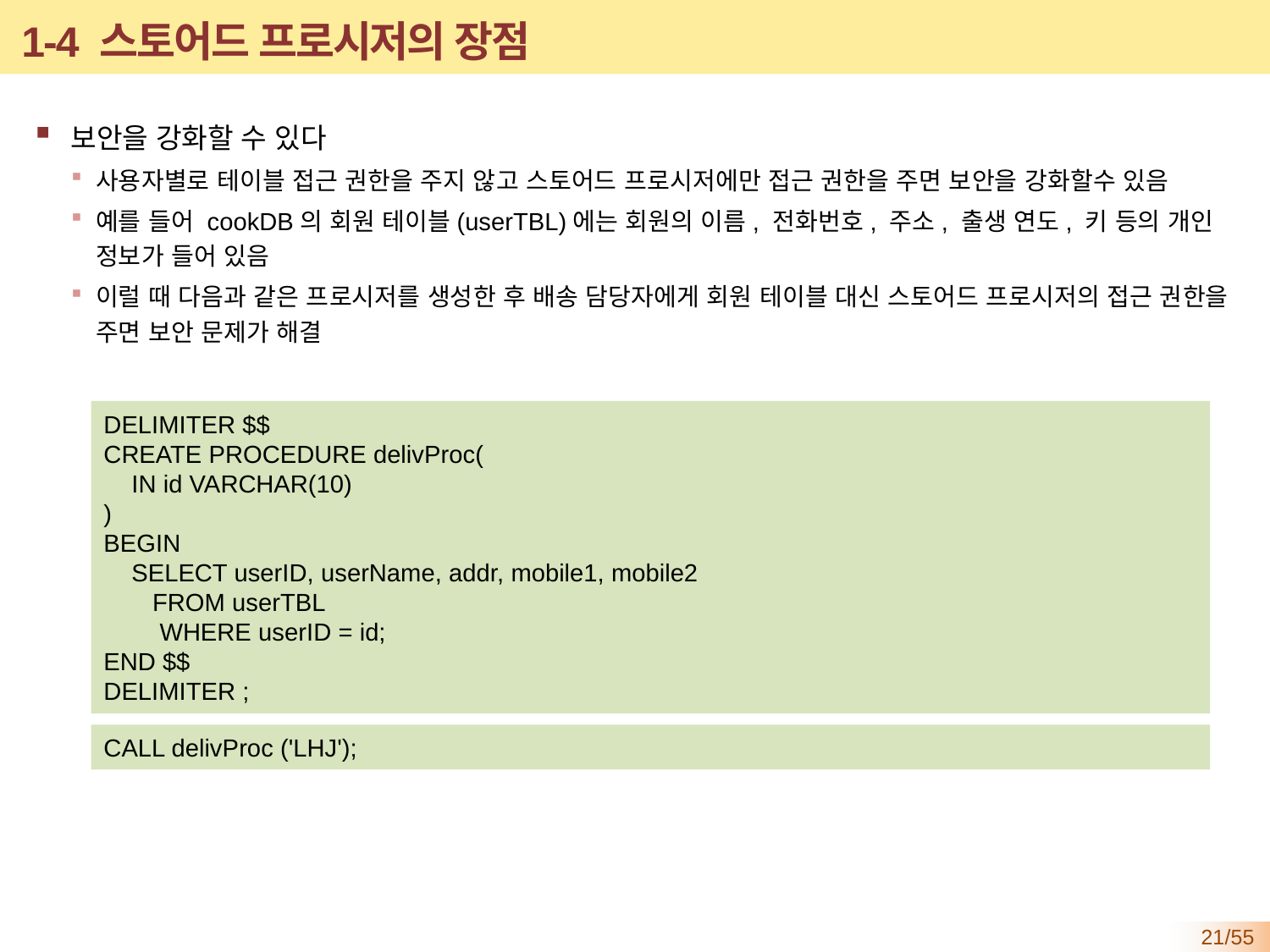

# 1-4 스토어드 프로시저의 장점
보안을 강화할 수 있다
사용자별로 테이블 접근 권한을 주지 않고 스토어드 프로시저에만 접근 권한을 주면 보안을 강화할수 있음
예를 들어 cookDB의 회원 테이블(userTBL)에는 회원의 이름, 전화번호, 주소, 출생 연도, 키 등의 개인 정보가 들어 있음
이럴 때 다음과 같은 프로시저를 생성한 후 배송 담당자에게 회원 테이블 대신 스토어드 프로시저의 접근 권한을 주면 보안 문제가 해결
DELIMITER $$
CREATE PROCEDURE delivProc(
    IN id VARCHAR(10)
)
BEGIN
    SELECT userID, userName, addr, mobile1, mobile2
       FROM userTBL
        WHERE userID = id;
END $$
DELIMITER ;
CALL delivProc ('LHJ');